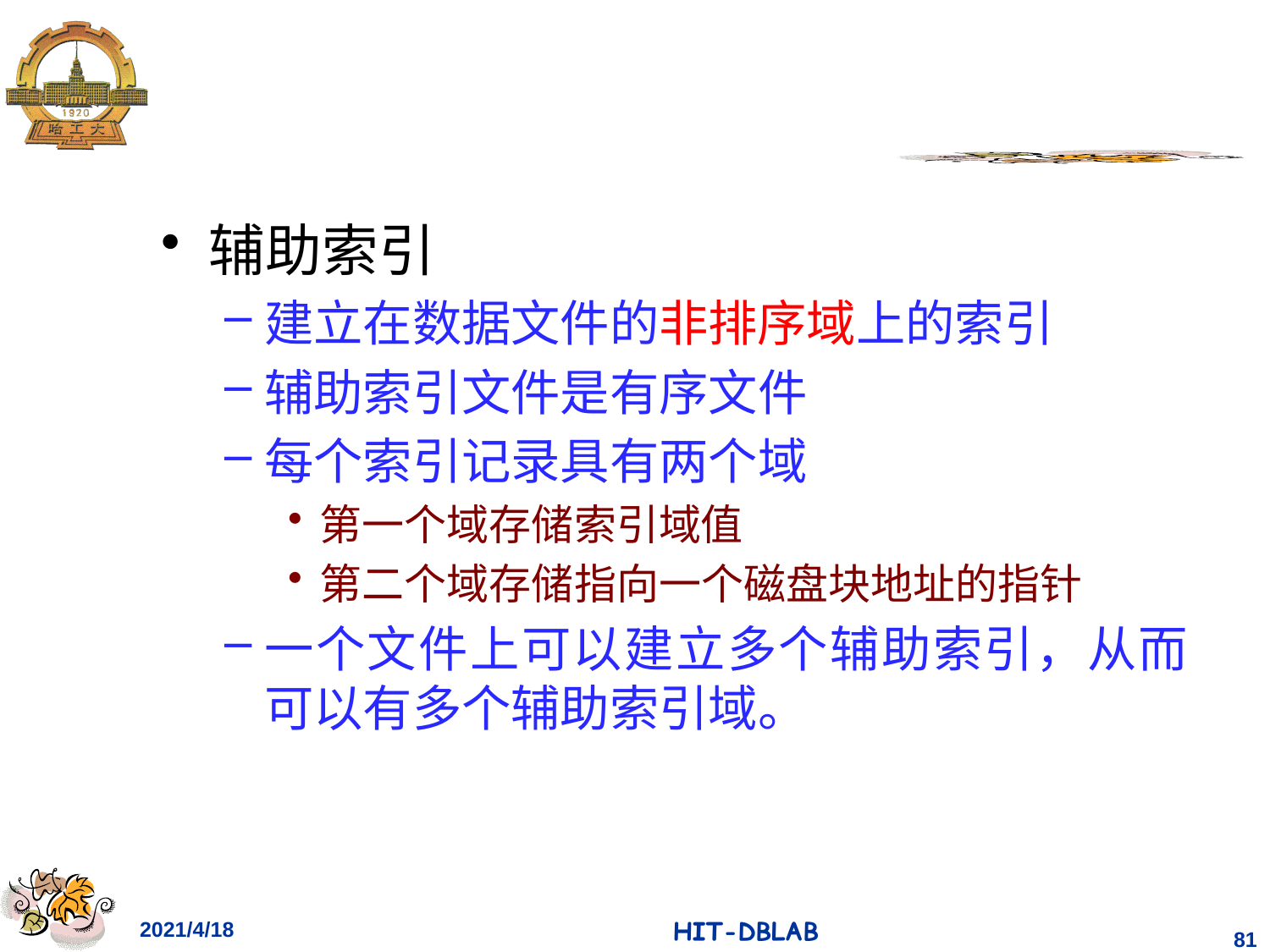

#
辅助索引
建立在数据文件的非排序域上的索引
辅助索引文件是有序文件
每个索引记录具有两个域
第一个域存储索引域值
第二个域存储指向一个磁盘块地址的指针
一个文件上可以建立多个辅助索引，从而可以有多个辅助索引域。
2021/4/18
HIT-DBLAB
81